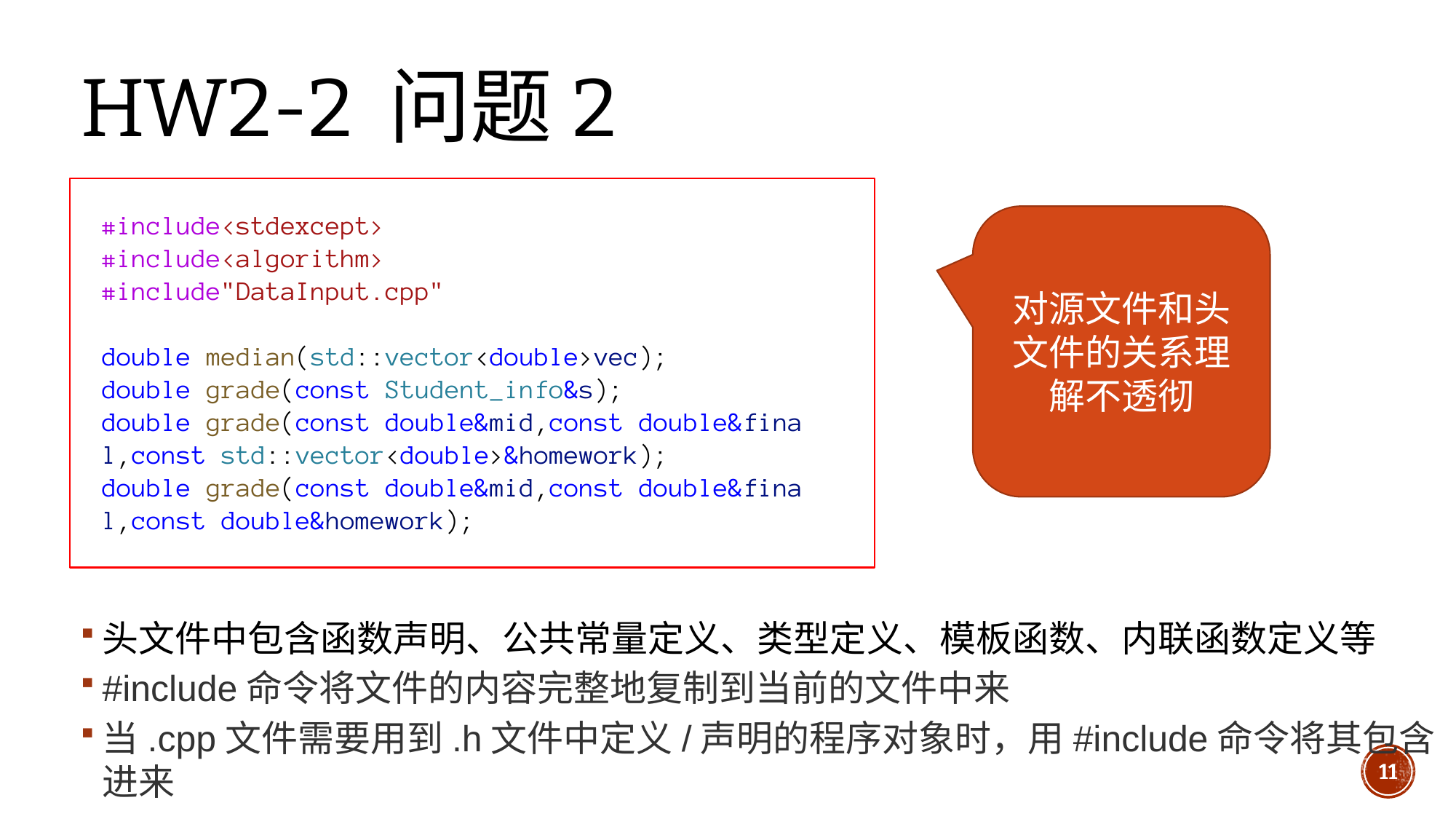

# HW2-2 问题2

#include<stdexcept>
#include<algorithm>
#include"DataInput.cpp"
double median(std::vector<double>vec);
double grade(const Student_info&s);
double grade(const double&mid,const double&final,const std::vector<double>&homework);
double grade(const double&mid,const double&final,const double&homework);

对源文件和头文件的关系理解不透彻
头文件中包含函数声明、公共常量定义、类型定义、模板函数、内联函数定义等
#include命令将文件的内容完整地复制到当前的文件中来
当.cpp文件需要用到.h文件中定义/声明的程序对象时，用#include命令将其包含进来
11